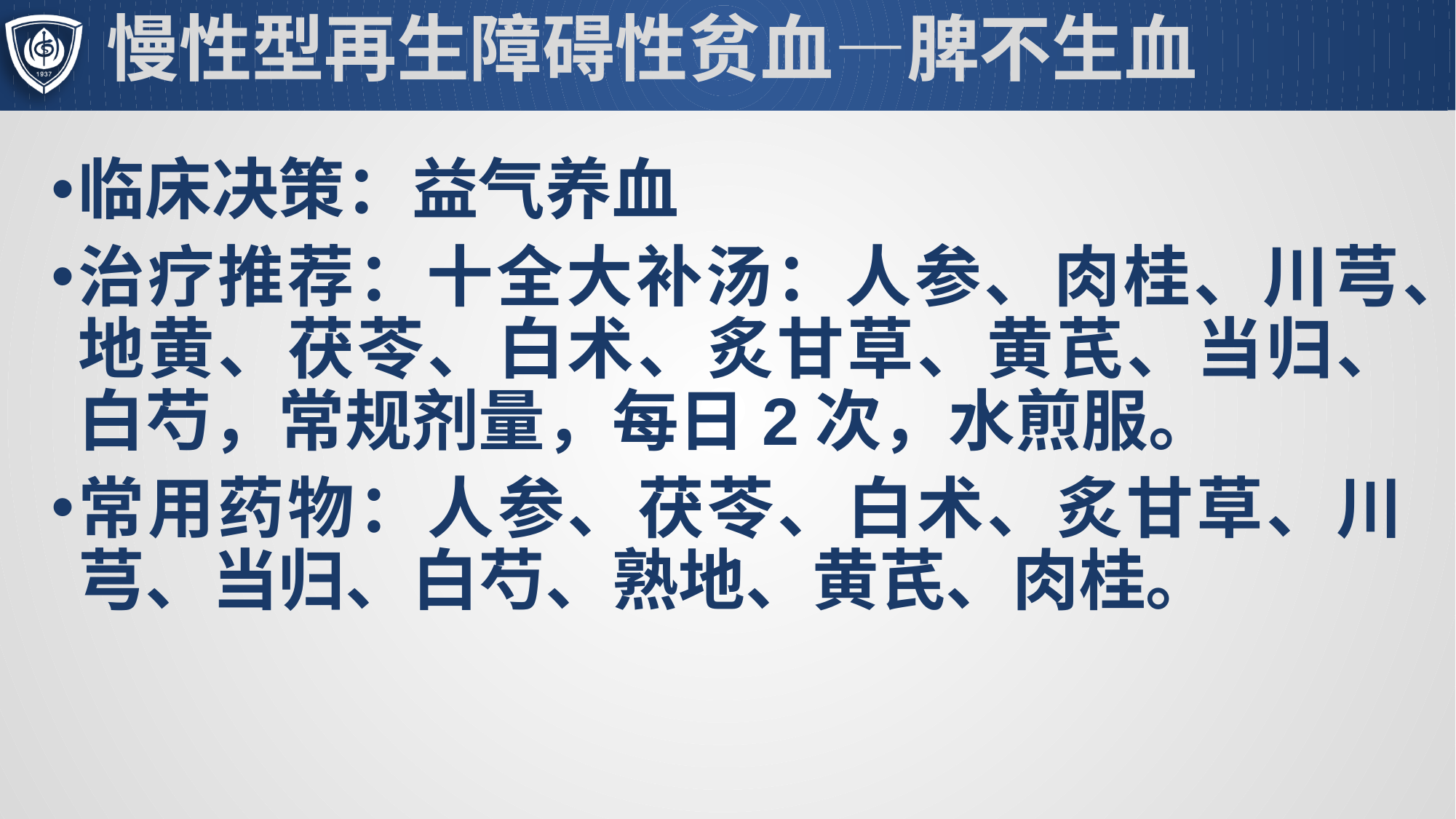

# 慢性型再生障碍性贫血—脾不生血
临床决策：益气养血
治疗推荐：十全大补汤：人参、肉桂、川芎、地黄、茯苓、白术、炙甘草、黄芪、当归、白芍，常规剂量，每日2次，水煎服。
常用药物：人参、茯苓、白术、炙甘草、川芎、当归、白芍、熟地、黄芪、肉桂。